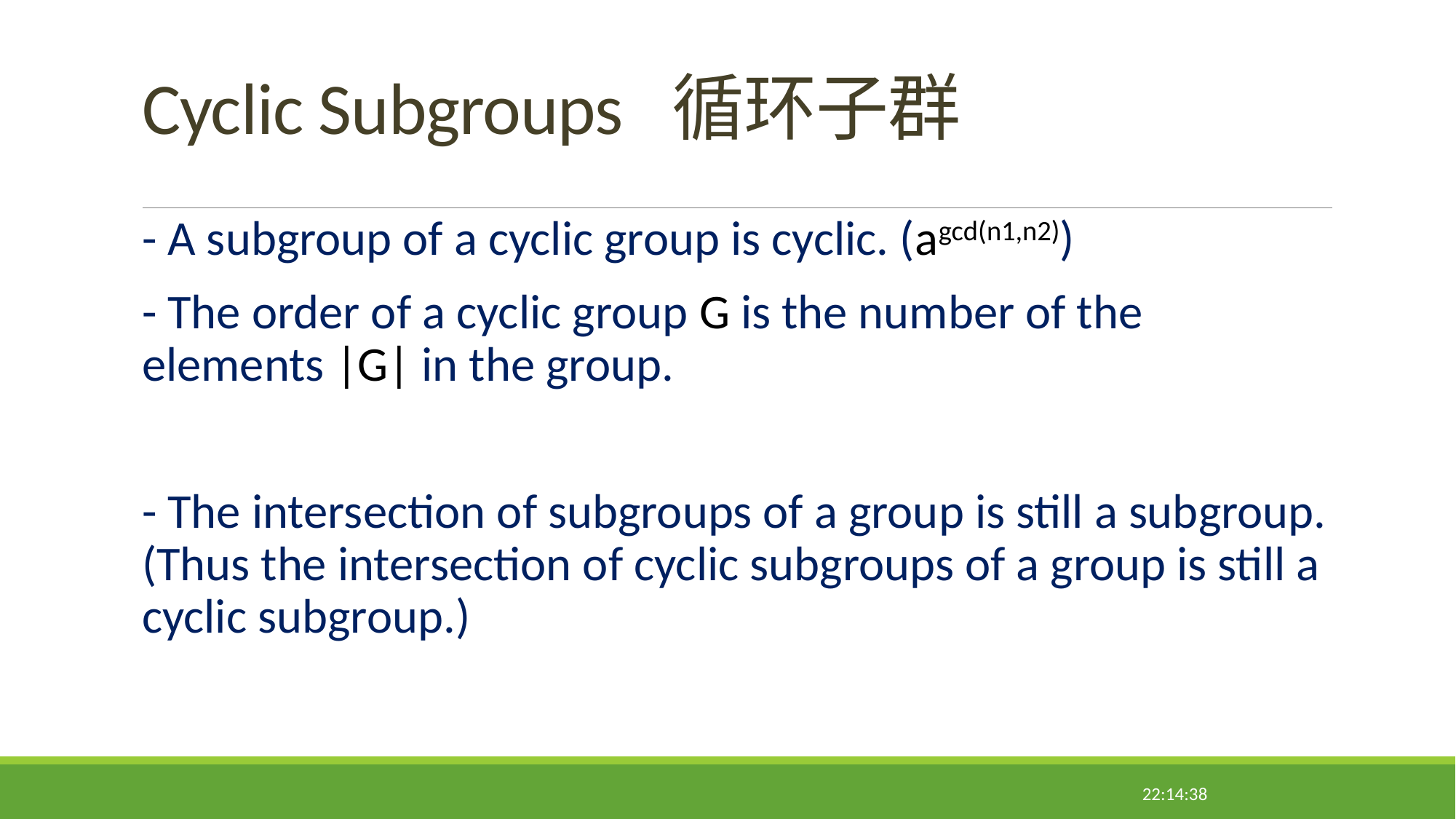

# Cyclic Subgroups  循环子群
- A subgroup of a cyclic group is cyclic. (agcd(n1,n2))
- The order of a cyclic group G is the number of the elements |G| in the group.

- The intersection of subgroups of a group is still a subgroup. (Thus the intersection of cyclic subgroups of a group is still a cyclic subgroup.)

22:14:38